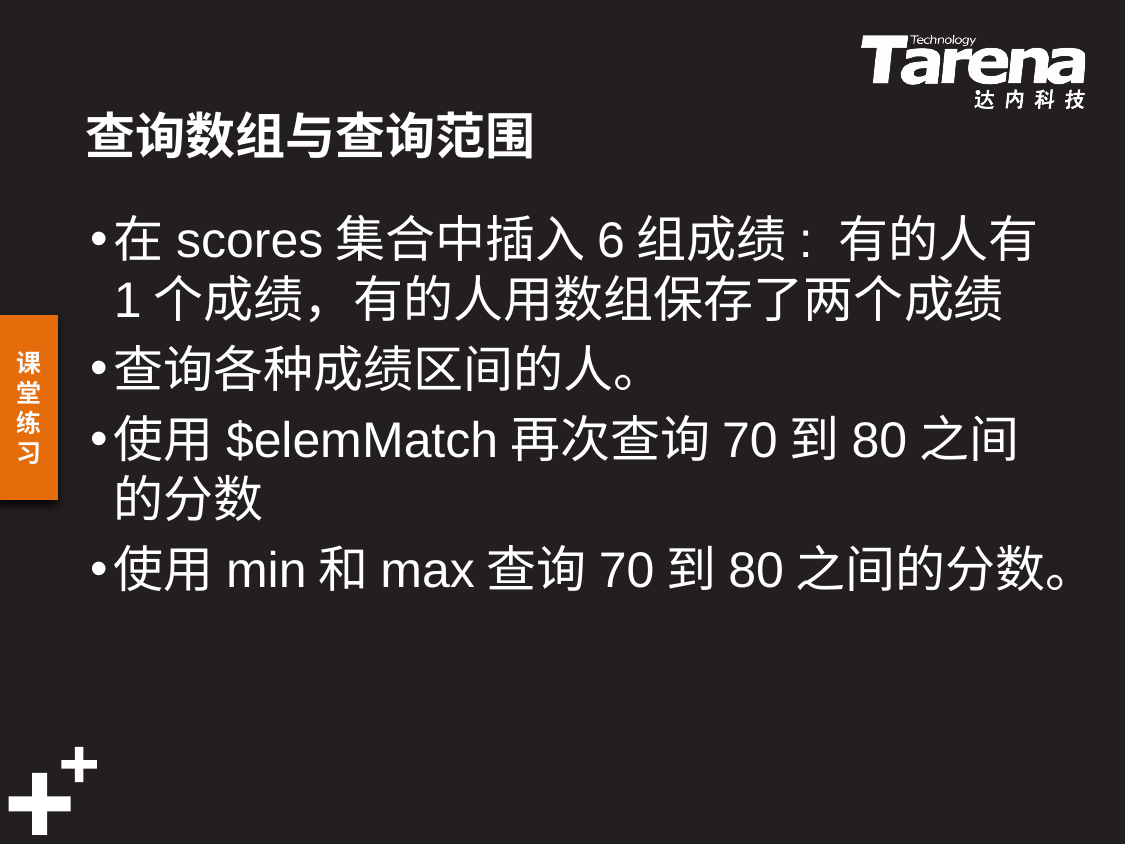

# 查询数组与查询范围
在scores集合中插入6组成绩: 有的人有1个成绩，有的人用数组保存了两个成绩
查询各种成绩区间的人。
使用$elemMatch再次查询70到80之间的分数
使用min和max查询70到80之间的分数。